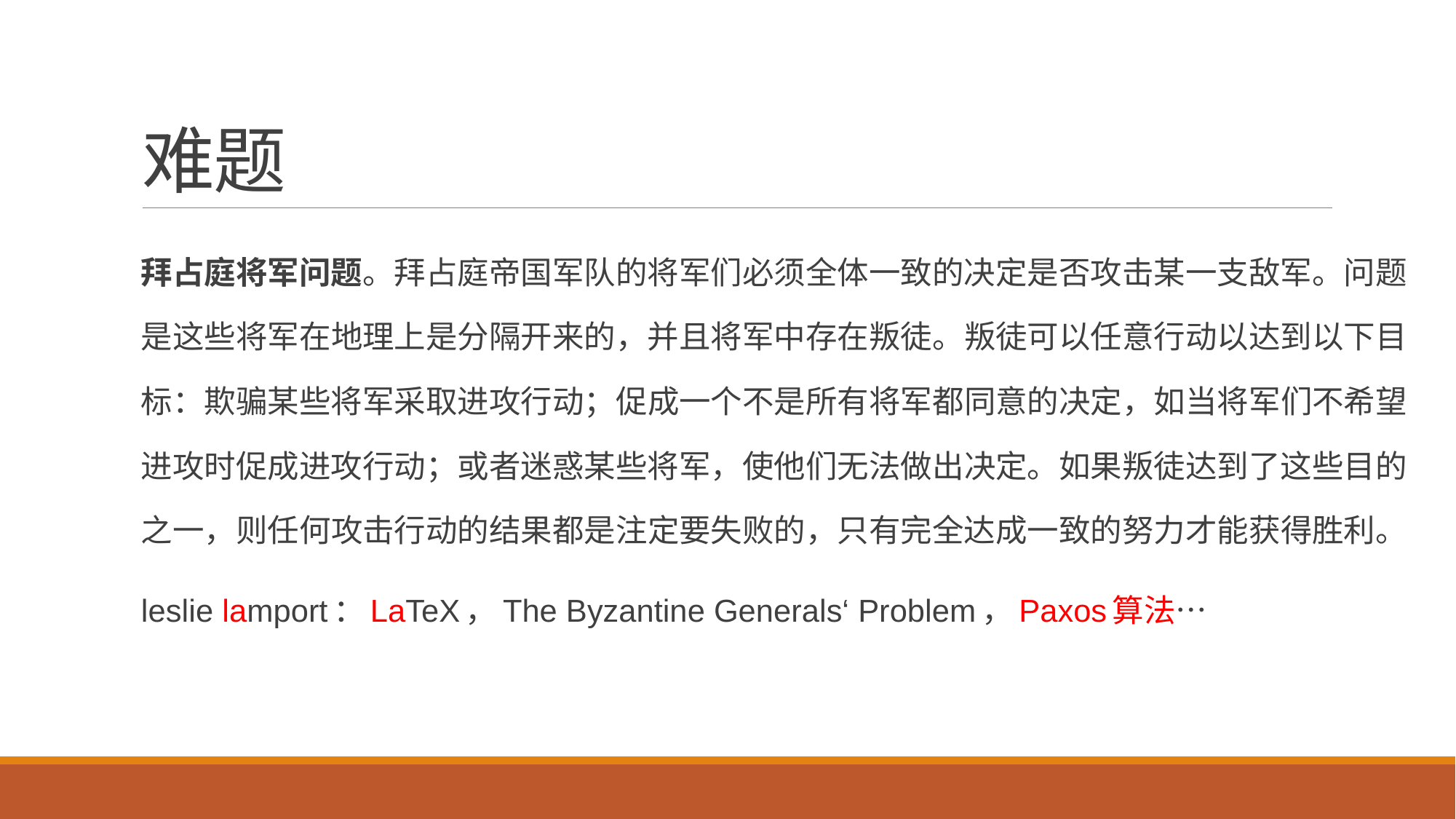

# 难题
拜占庭将军问题。拜占庭帝国军队的将军们必须全体一致的决定是否攻击某一支敌军。问题是这些将军在地理上是分隔开来的，并且将军中存在叛徒。叛徒可以任意行动以达到以下目标：欺骗某些将军采取进攻行动；促成一个不是所有将军都同意的决定，如当将军们不希望进攻时促成进攻行动；或者迷惑某些将军，使他们无法做出决定。如果叛徒达到了这些目的之一，则任何攻击行动的结果都是注定要失败的，只有完全达成一致的努力才能获得胜利。
leslie lamport：LaTeX，The Byzantine Generals‘ Problem，Paxos算法…